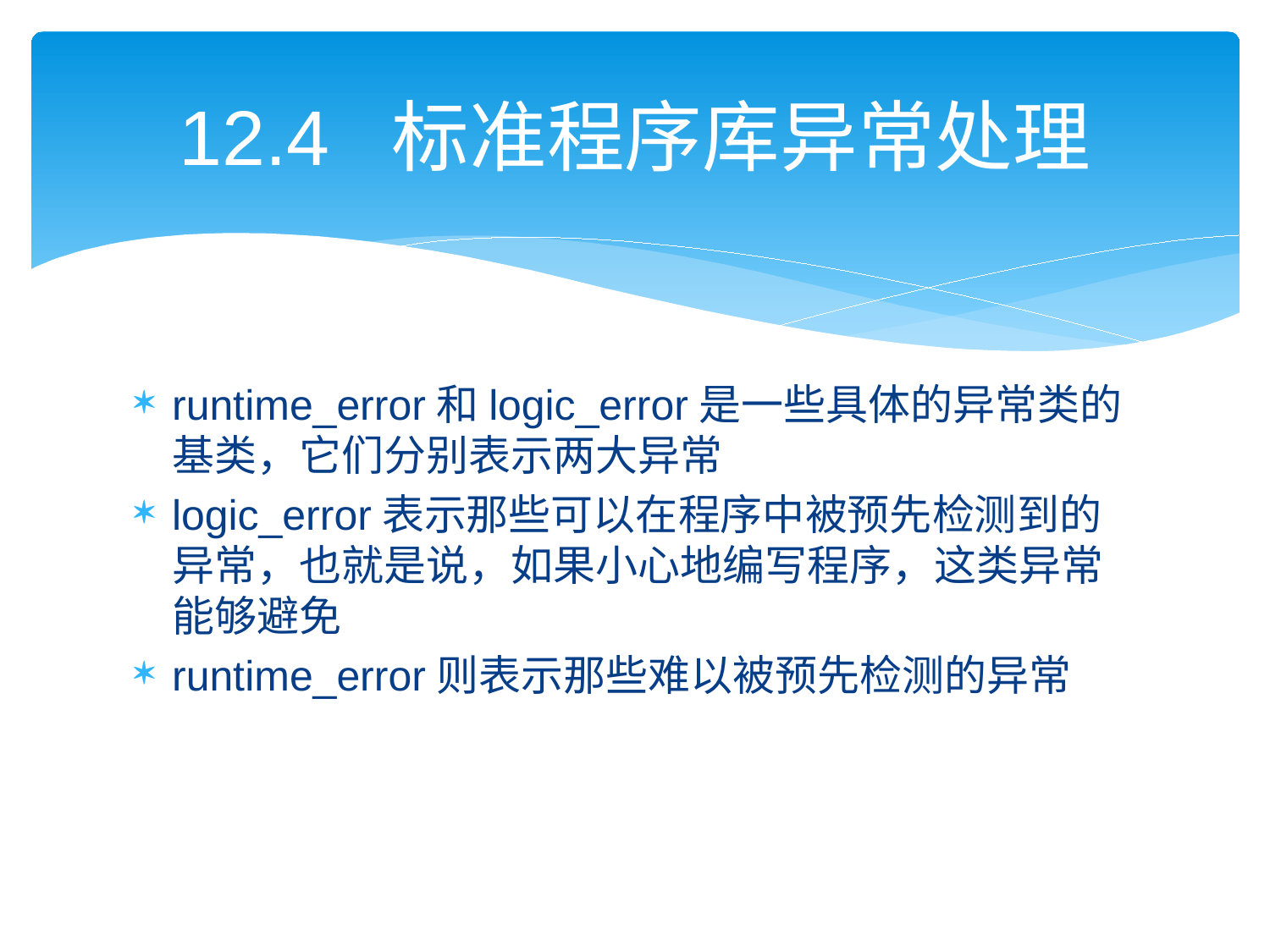

# 12.4  标准程序库异常处理
runtime_error和logic_error是一些具体的异常类的基类，它们分别表示两大异常
logic_error表示那些可以在程序中被预先检测到的异常，也就是说，如果小心地编写程序，这类异常能够避免
runtime_error则表示那些难以被预先检测的异常